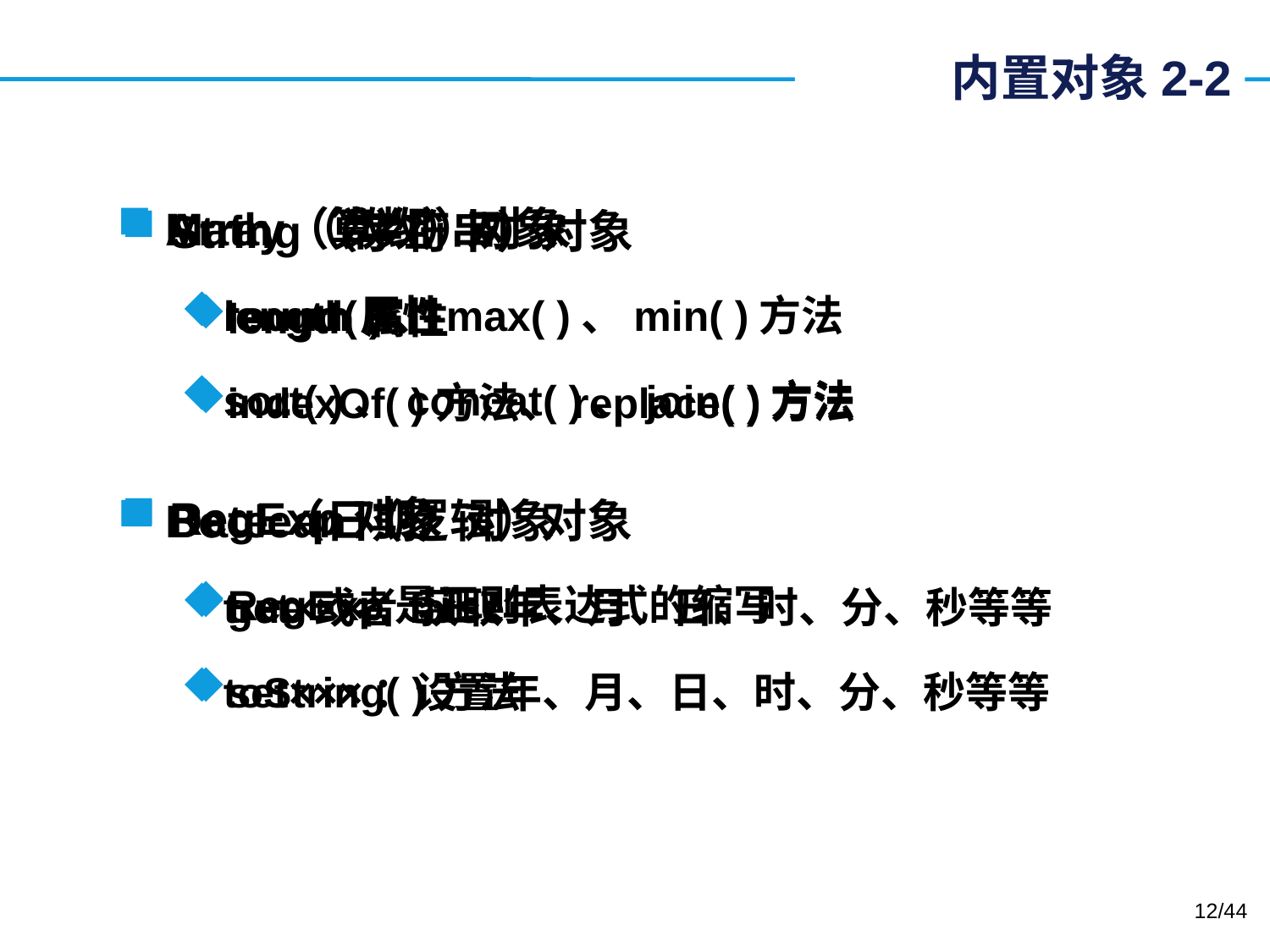

# 内置对象2-2
Array（数组）对象
length属性
sort( )、concat( )、join( )方法
Math（算数）对象
round( )、max( )、min( )方法
……
String（字符串）对象
length属性
indexOf( )方法、replace( )方法
RegExp对象
RegExp是正则表达式的缩写
Boolean（逻辑）对象
true或者false
toString( )方法
Date（日期）对象
get×××：获取年、月、日、时、分、秒等等
set×××：设置年、月、日、时、分、秒等等
12/44